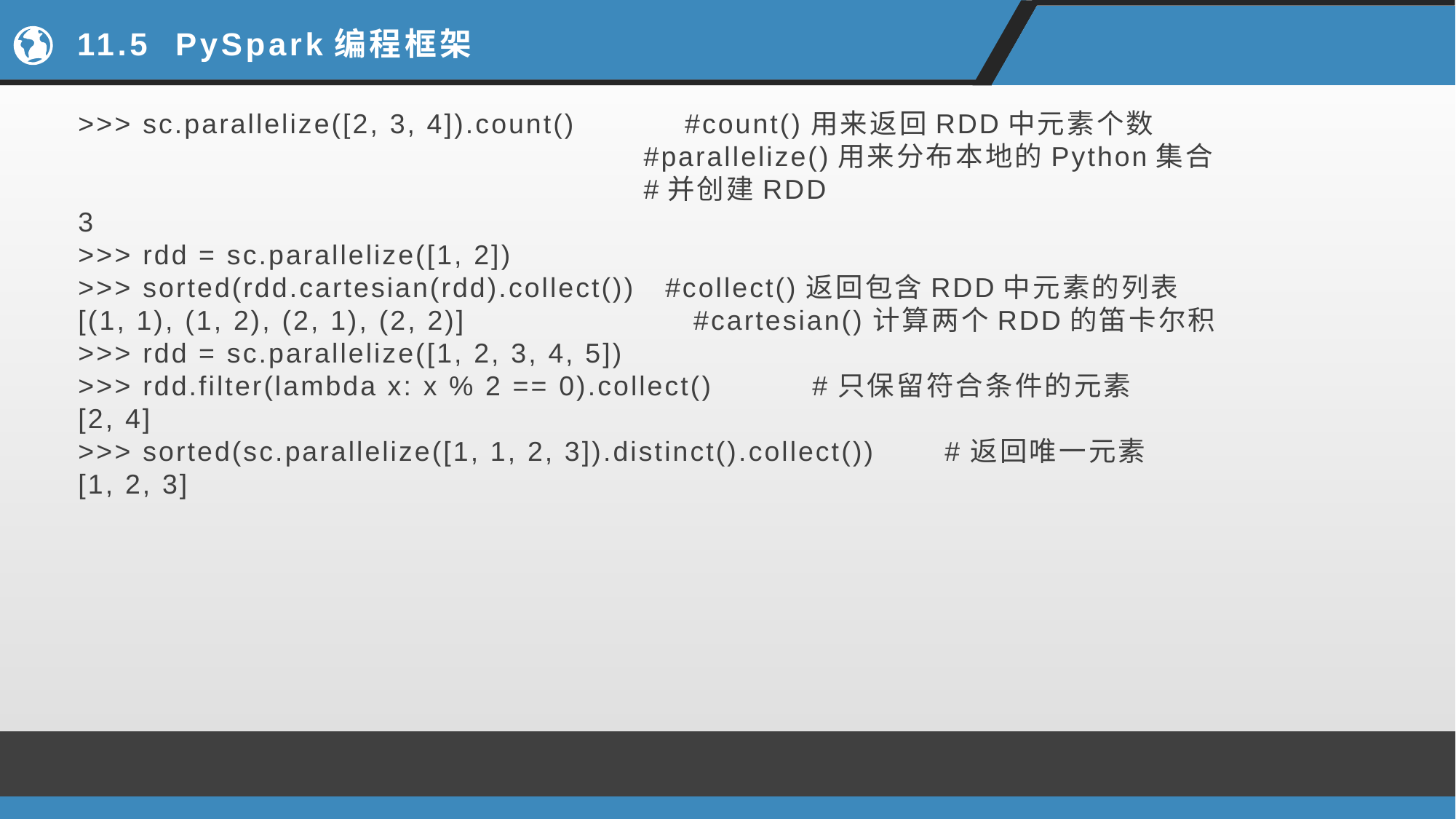

# 11.5  PySpark编程框架

>>> sc.parallelize([2, 3, 4]).count()           #count()用来返回RDD中元素个数
                                                         #parallelize()用来分布本地的Python集合
                                                         #并创建RDD
3
>>> rdd = sc.parallelize([1, 2])
>>> sorted(rdd.cartesian(rdd).collect())   #collect()返回包含RDD中元素的列表
[(1, 1), (1, 2), (2, 1), (2, 2)]                       #cartesian()计算两个RDD的笛卡尔积
>>> rdd = sc.parallelize([1, 2, 3, 4, 5])
>>> rdd.filter(lambda x: x % 2 == 0).collect()          #只保留符合条件的元素
[2, 4]
>>> sorted(sc.parallelize([1, 1, 2, 3]).distinct().collect())       #返回唯一元素
[1, 2, 3]